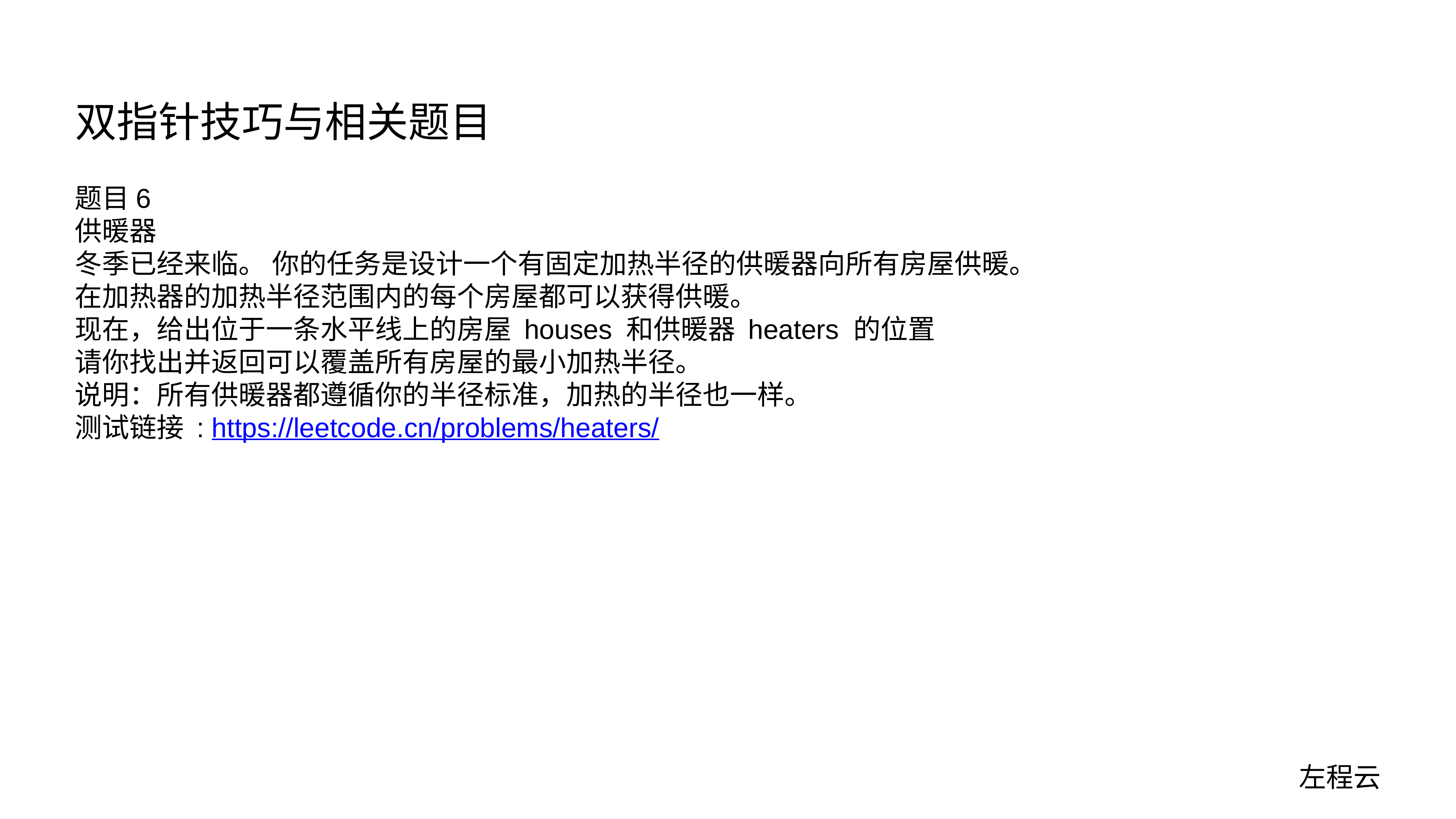

# 双指针技巧与相关题目
题目6
供暖器
冬季已经来临。 你的任务是设计一个有固定加热半径的供暖器向所有房屋供暖。
在加热器的加热半径范围内的每个房屋都可以获得供暖。
现在，给出位于一条水平线上的房屋 houses 和供暖器 heaters 的位置
请你找出并返回可以覆盖所有房屋的最小加热半径。
说明：所有供暖器都遵循你的半径标准，加热的半径也一样。
测试链接 : https://leetcode.cn/problems/heaters/
左程云